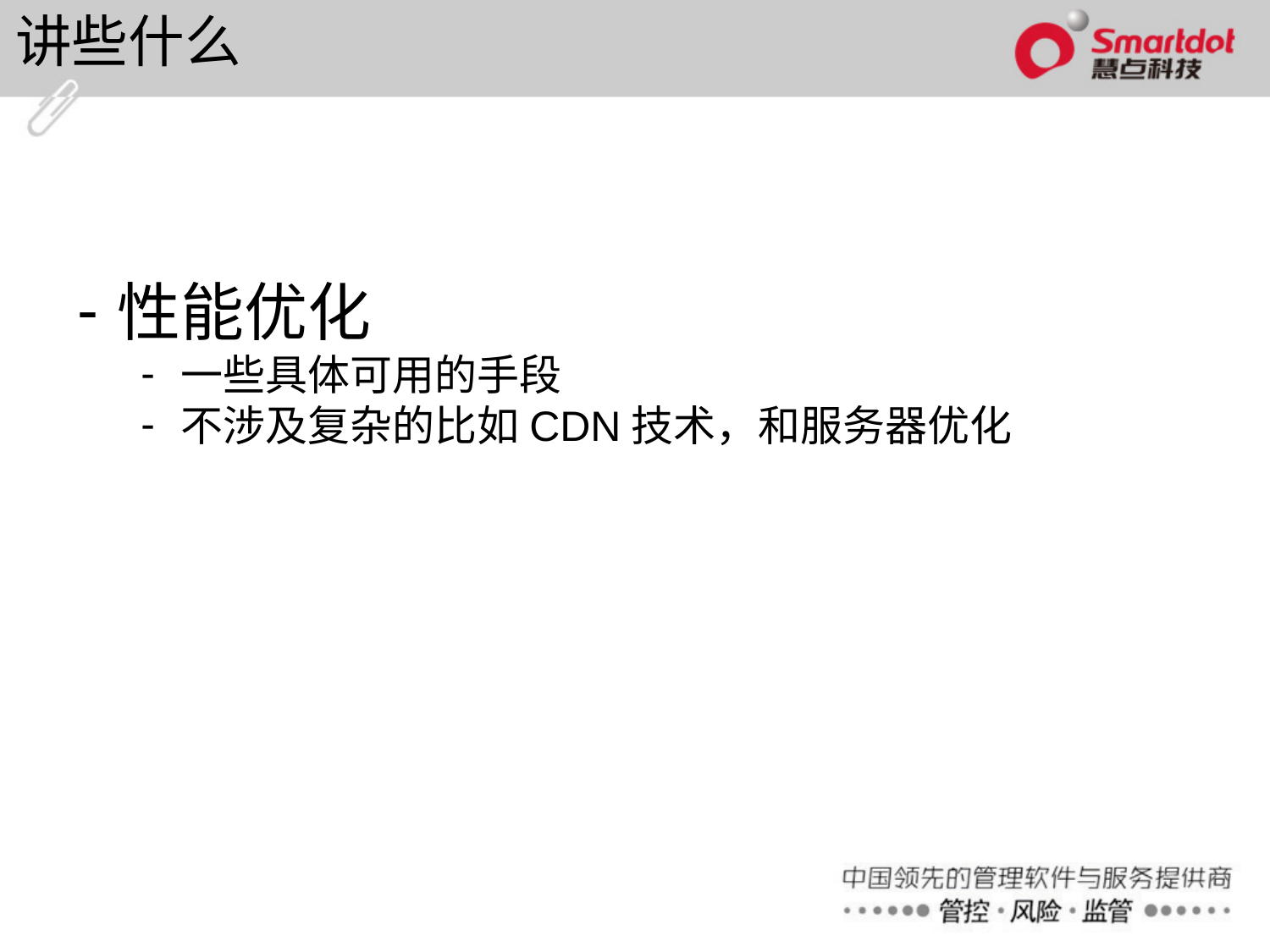

讲些什么
性能优化
一些具体可用的手段
不涉及复杂的比如CDN技术，和服务器优化